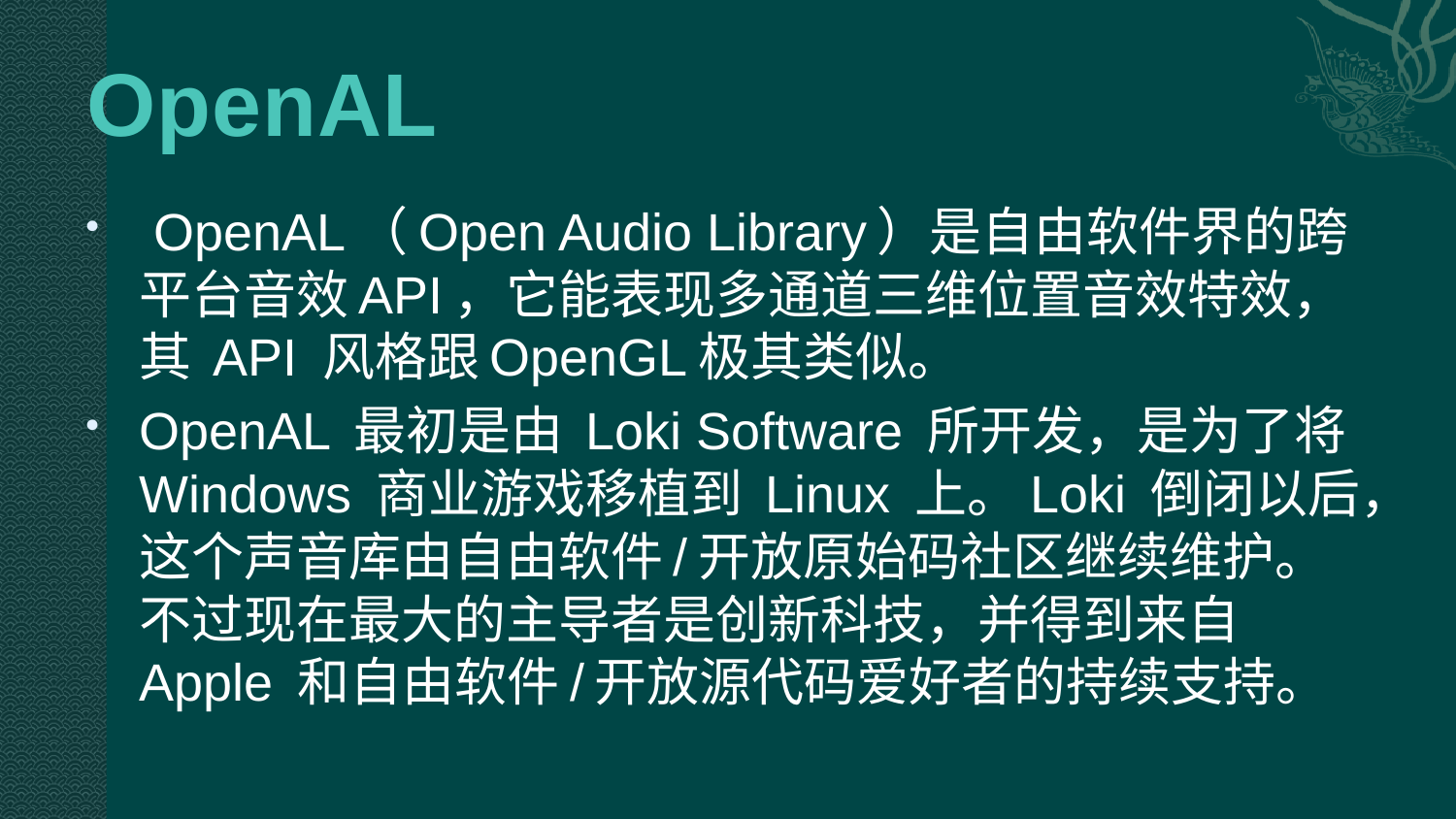

# OpenAL
 OpenAL（Open Audio Library）是自由软件界的跨平台音效API，它能表现多通道三维位置音效特效，其 API 风格跟OpenGL极其类似。
OpenAL 最初是由 Loki Software 所开发，是为了将 Windows 商业游戏移植到 Linux 上。Loki 倒闭以后，这个声音库由自由软件/开放原始码社区继续维护。不过现在最大的主导者是创新科技，并得到来自 Apple 和自由软件/开放源代码爱好者的持续支持。